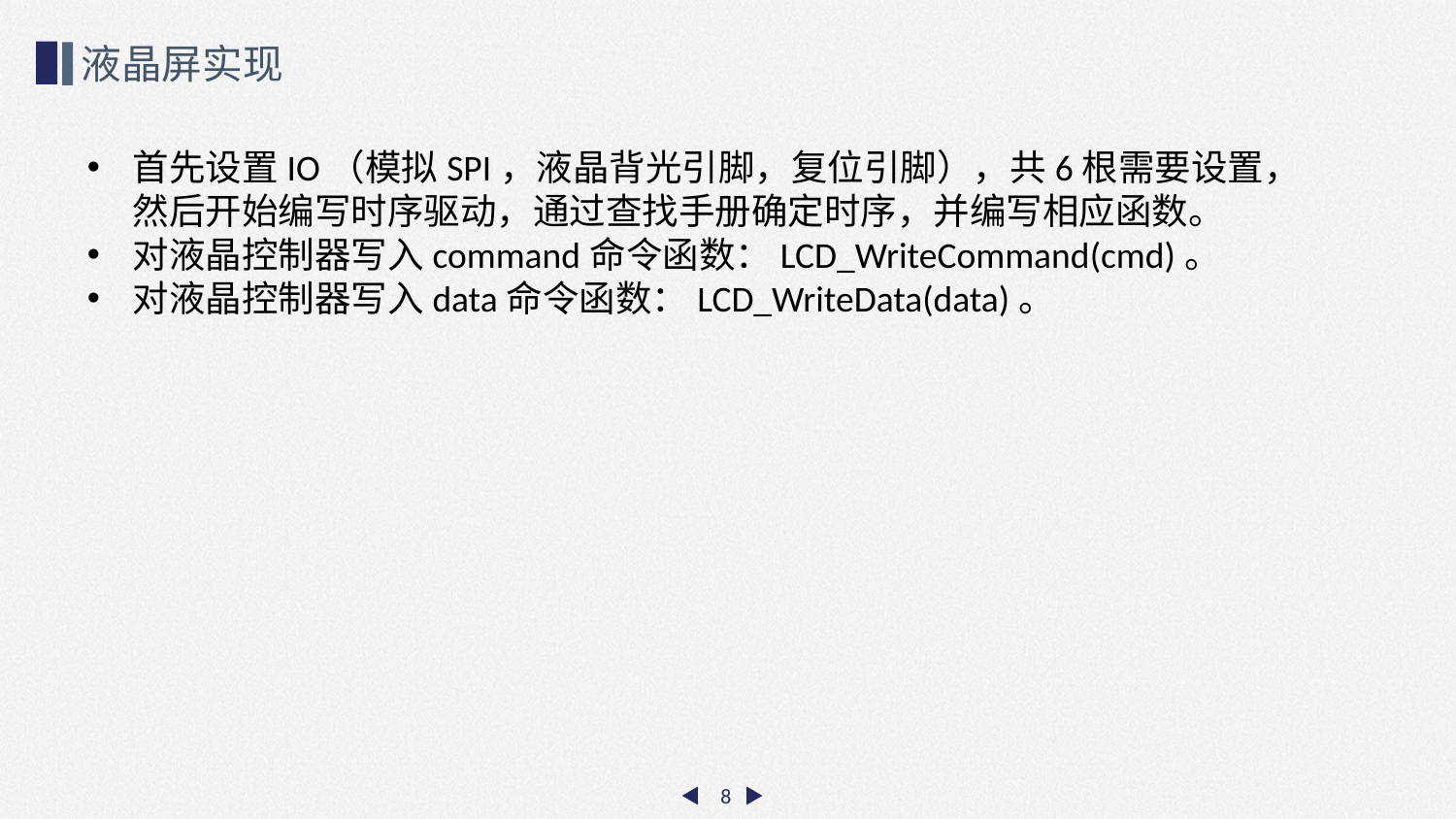

液晶屏实现

首先设置IO（模拟SPI，液晶背光引脚，复位引脚），共6根需要设置，然后开始编写时序驱动，通过查找手册确定时序，并编写相应函数。
对液晶控制器写入command命令函数：LCD_WriteCommand(cmd)。
对液晶控制器写入data命令函数：LCD_WriteData(data)。
8